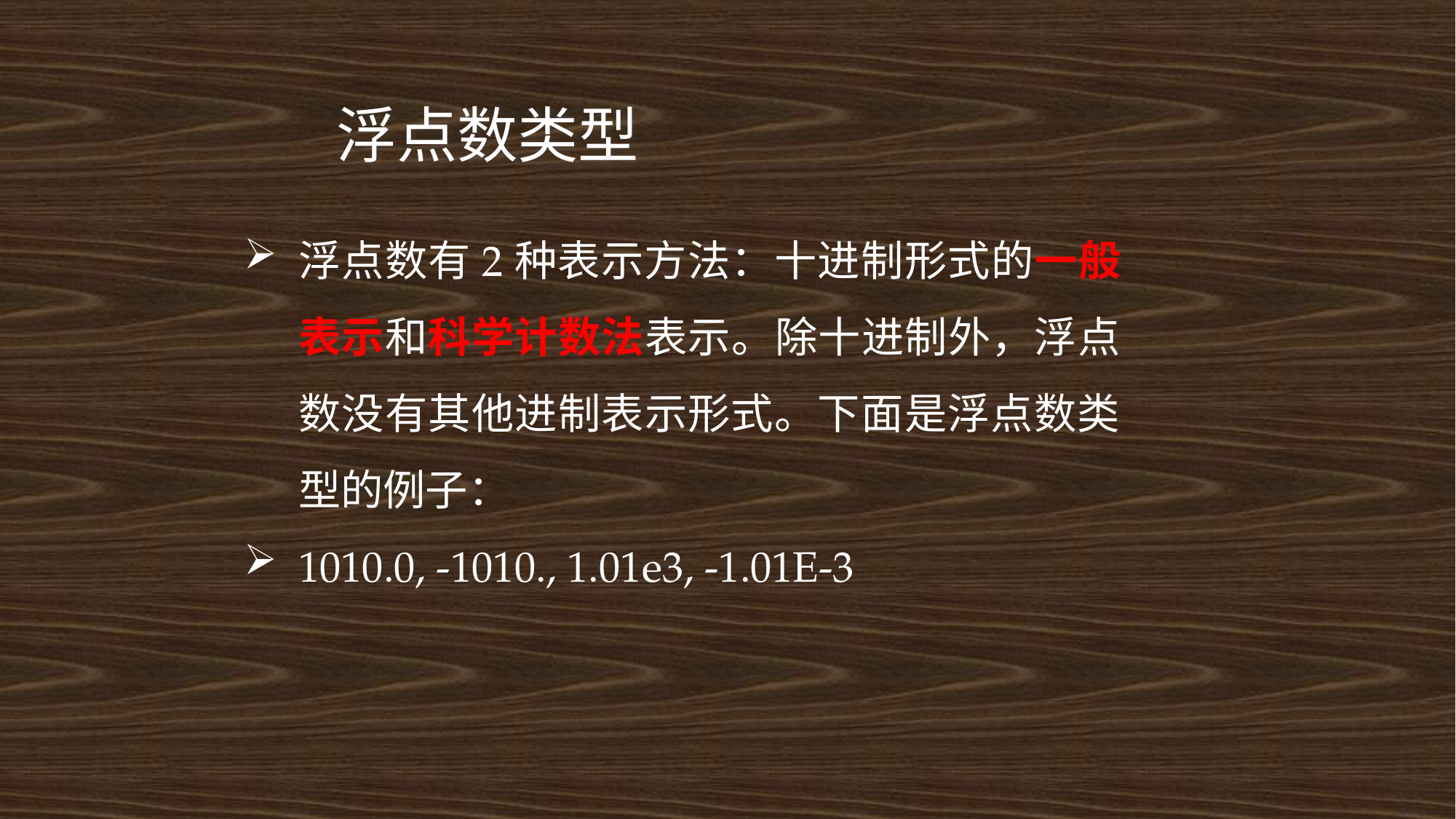

浮点数类型
浮点数有2种表示方法：十进制形式的一般表示和科学计数法表示。除十进制外，浮点数没有其他进制表示形式。下面是浮点数类型的例子：
1010.0, -1010., 1.01e3, -1.01E-3